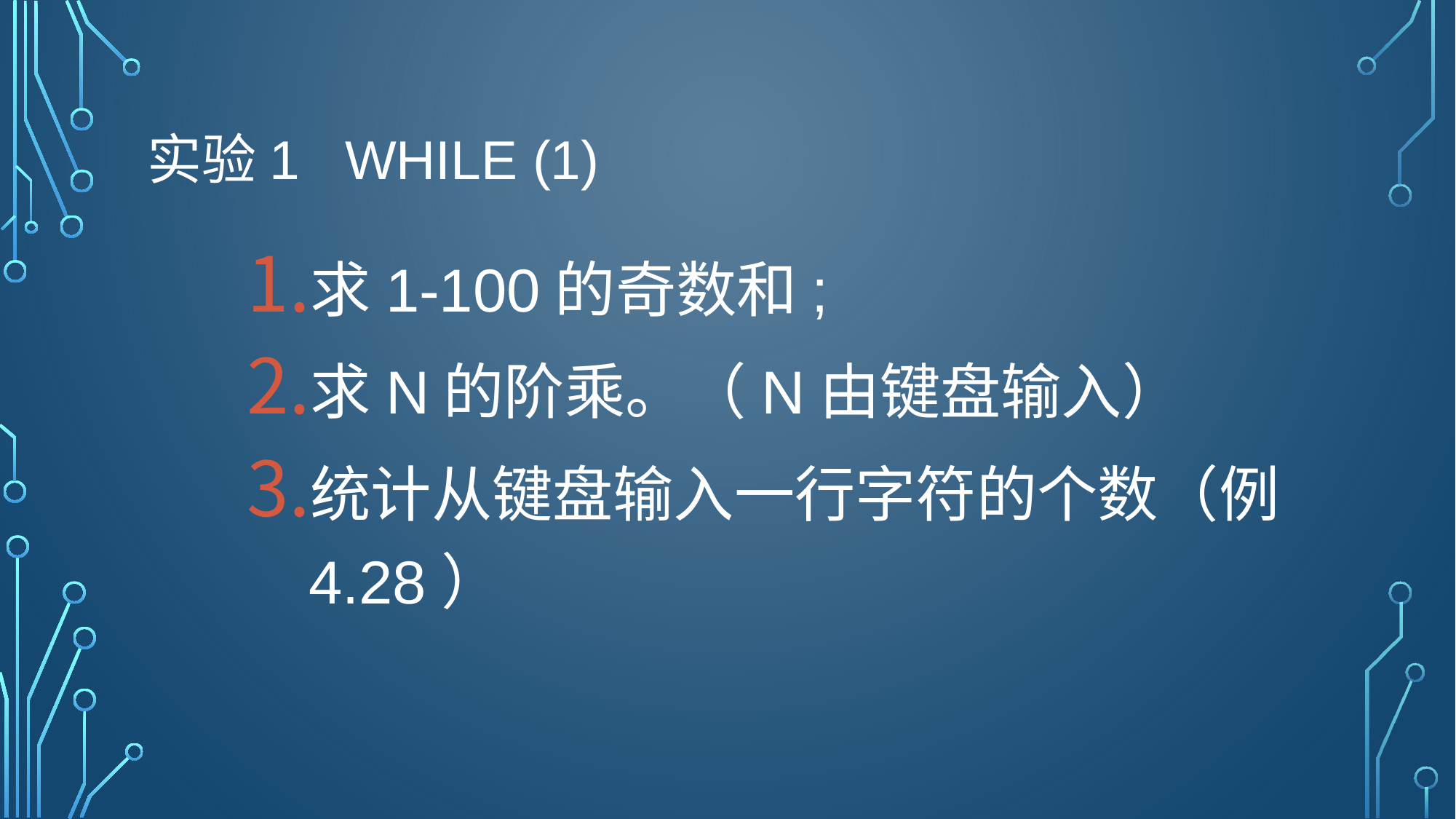

# 实验1   While (1)
求1-100的奇数和;
求N的阶乘。（N由键盘输入）
统计从键盘输入一行字符的个数（例4.28）